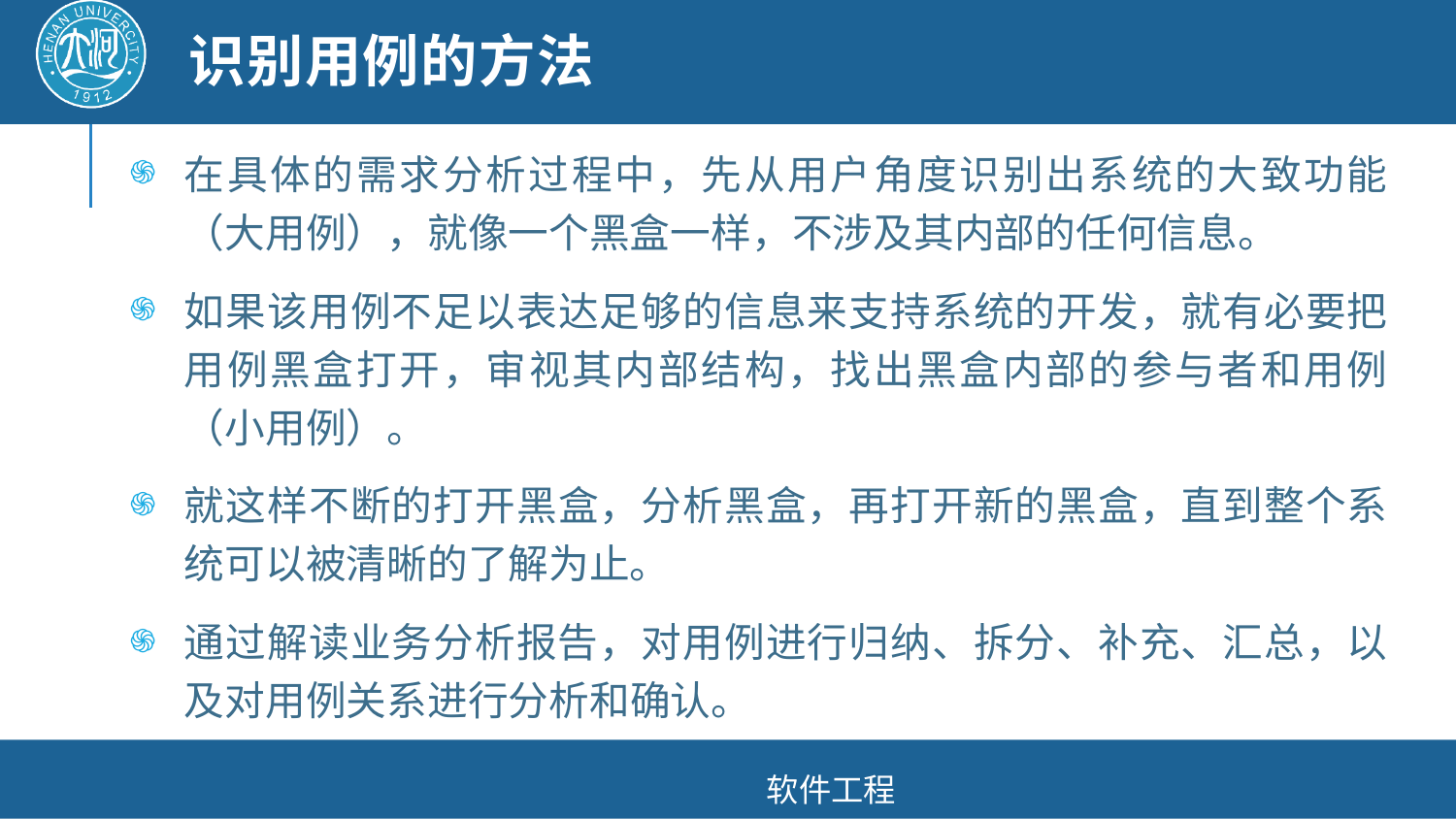

# 识别用例的方法
在具体的需求分析过程中，先从用户角度识别出系统的大致功能（大用例），就像一个黑盒一样，不涉及其内部的任何信息。
如果该用例不足以表达足够的信息来支持系统的开发，就有必要把用例黑盒打开，审视其内部结构，找出黑盒内部的参与者和用例（小用例）。
就这样不断的打开黑盒，分析黑盒，再打开新的黑盒，直到整个系统可以被清晰的了解为止。
通过解读业务分析报告，对用例进行归纳、拆分、补充、汇总，以及对用例关系进行分析和确认。

软件工程
72